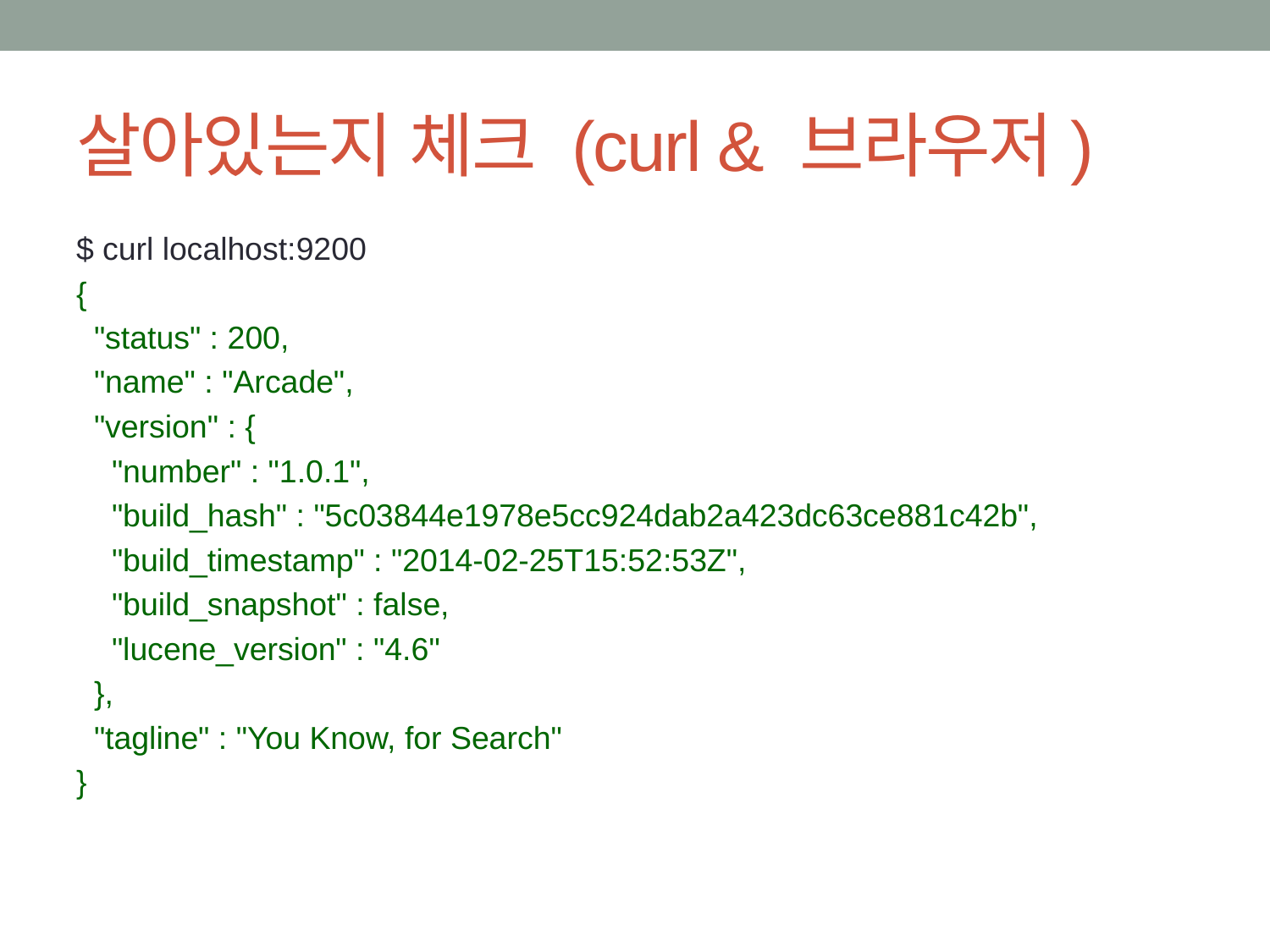

# 살아있는지 체크 (curl & 브라우저)
$ curl localhost:9200
{
  "status" : 200,
  "name" : "Arcade",
  "version" : {
    "number" : "1.0.1",
    "build_hash" : "5c03844e1978e5cc924dab2a423dc63ce881c42b",
    "build_timestamp" : "2014-02-25T15:52:53Z",
    "build_snapshot" : false,
    "lucene_version" : "4.6"
  },
  "tagline" : "You Know, for Search"
}